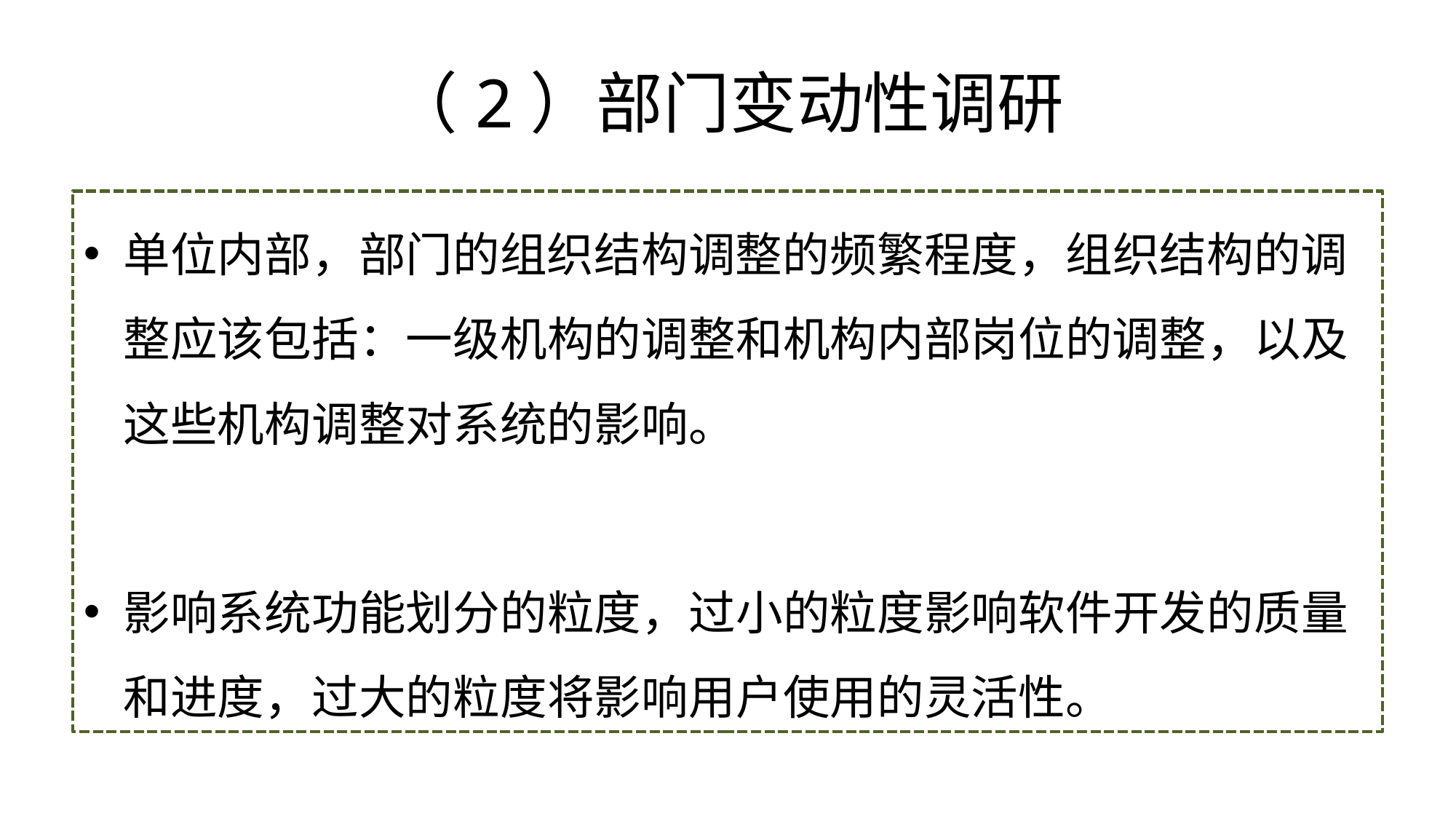

# （2）部门变动性调研
单位内部，部门的组织结构调整的频繁程度，组织结构的调整应该包括：一级机构的调整和机构内部岗位的调整，以及这些机构调整对系统的影响。

影响系统功能划分的粒度，过小的粒度影响软件开发的质量和进度，过大的粒度将影响用户使用的灵活性。